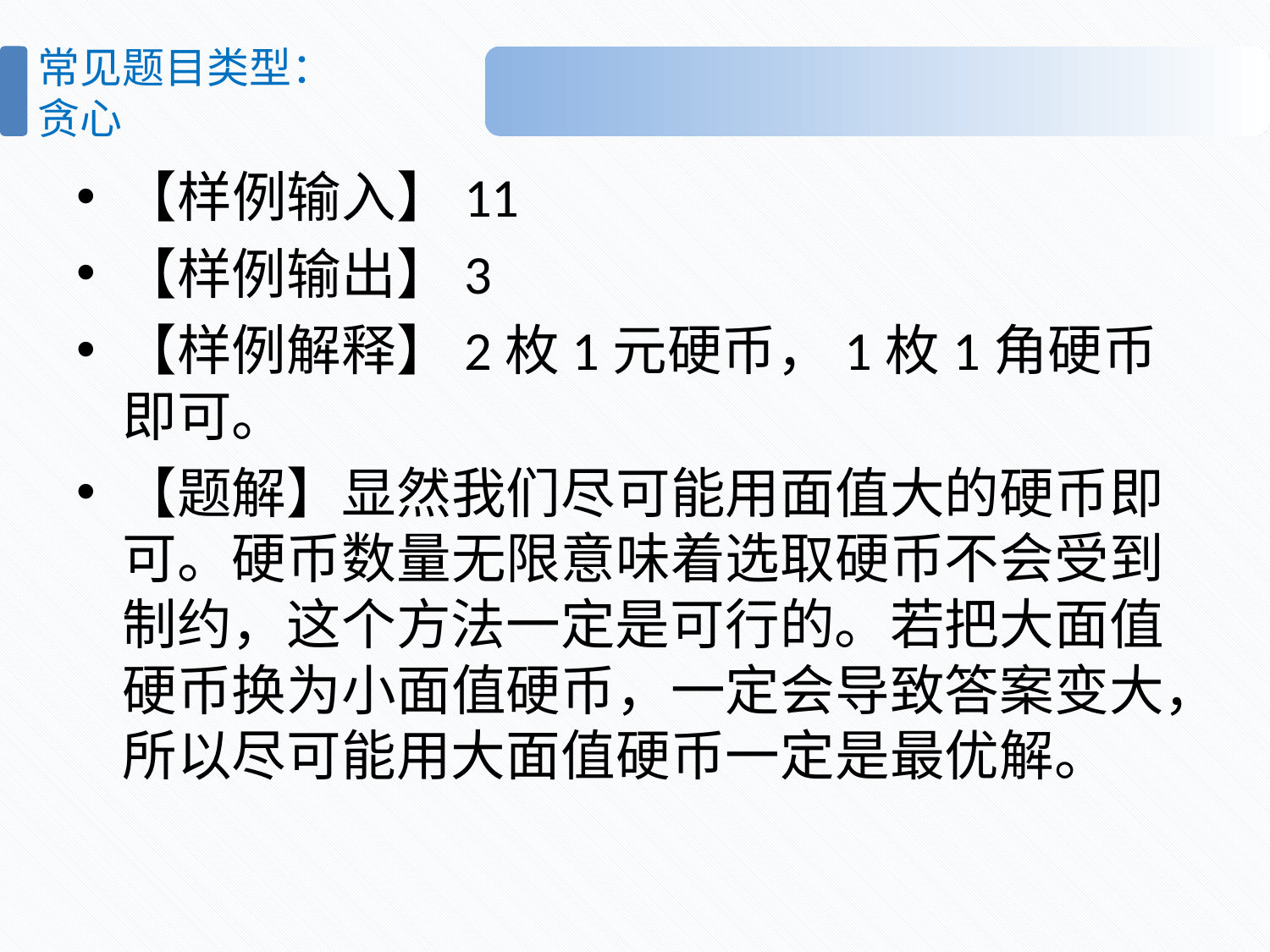

# 常见题目类型： 贪心
【样例输入】11
【样例输出】3
【样例解释】2枚1元硬币，1枚1角硬币即可。
【题解】显然我们尽可能用面值大的硬币即可。硬币数量无限意味着选取硬币不会受到制约，这个方法一定是可行的。若把大面值硬币换为小面值硬币，一定会导致答案变大，所以尽可能用大面值硬币一定是最优解。